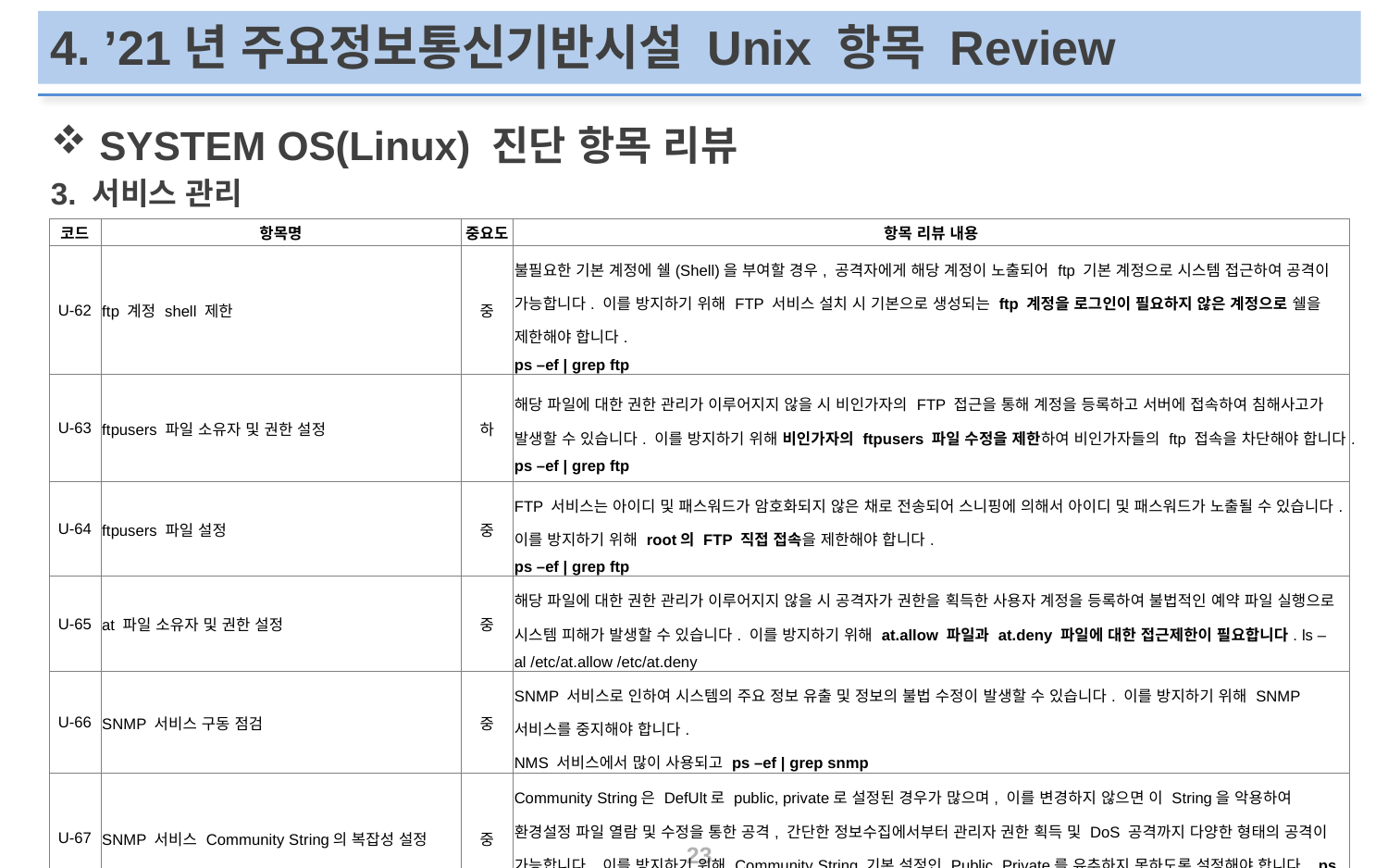

# 4. ’21년 주요정보통신기반시설 Unix 항목 Review
SYSTEM OS(Linux) 진단 항목 리뷰
3. 서비스 관리
| 코드 | 항목명 | 중요도 | 항목 리뷰 내용 |
| --- | --- | --- | --- |
| U-62 | ftp 계정 shell 제한 | 중 | 불필요한 기본 계정에 쉘(Shell)을 부여할 경우, 공격자에게 해당 계정이 노출되어 ftp 기본 계정으로 시스템 접근하여 공격이 가능합니다. 이를 방지하기 위해 FTP 서비스 설치 시 기본으로 생성되는 ftp 계정을 로그인이 필요하지 않은 계정으로 쉘을 제한해야 합니다. ps –ef | grep ftp |
| U-63 | ftpusers 파일 소유자 및 권한 설정 | 하 | 해당 파일에 대한 권한 관리가 이루어지지 않을 시 비인가자의 FTP 접근을 통해 계정을 등록하고 서버에 접속하여 침해사고가 발생할 수 있습니다. 이를 방지하기 위해 비인가자의 ftpusers 파일 수정을 제한하여 비인가자들의 ftp 접속을 차단해야 합니다. ps –ef | grep ftp |
| U-64 | ftpusers 파일 설정 | 중 | FTP 서비스는 아이디 및 패스워드가 암호화되지 않은 채로 전송되어 스니핑에 의해서 아이디 및 패스워드가 노출될 수 있습니다. 이를 방지하기 위해 root의 FTP 직접 접속을 제한해야 합니다. ps –ef | grep ftp |
| U-65 | at 파일 소유자 및 권한 설정 | 중 | 해당 파일에 대한 권한 관리가 이루어지지 않을 시 공격자가 권한을 획득한 사용자 계정을 등록하여 불법적인 예약 파일 실행으로 시스템 피해가 발생할 수 있습니다. 이를 방지하기 위해 at.allow 파일과 at.deny 파일에 대한 접근제한이 필요합니다. ls –al /etc/at.allow /etc/at.deny |
| U-66 | SNMP 서비스 구동 점검 | 중 | SNMP 서비스로 인하여 시스템의 주요 정보 유출 및 정보의 불법 수정이 발생할 수 있습니다. 이를 방지하기 위해 SNMP 서비스를 중지해야 합니다. NMS 서비스에서 많이 사용되고 ps –ef | grep snmp |
| U-67 | SNMP 서비스 Community String의 복잡성 설정 | 중 | Community String은 DefUlt로 public, private로 설정된 경우가 많으며, 이를 변경하지 않으면 이 String을 악용하여 환경설정 파일 열람 및 수정을 통한 공격, 간단한 정보수집에서부터 관리자 권한 획득 및 DoS 공격까지 다양한 형태의 공격이 가능합니다. 이를 방지하기 위해 Community String 기본 설정인 Public, Private를 유추하지 못하도록 설정해야 합니다. ps –ef | grep snmp |
23